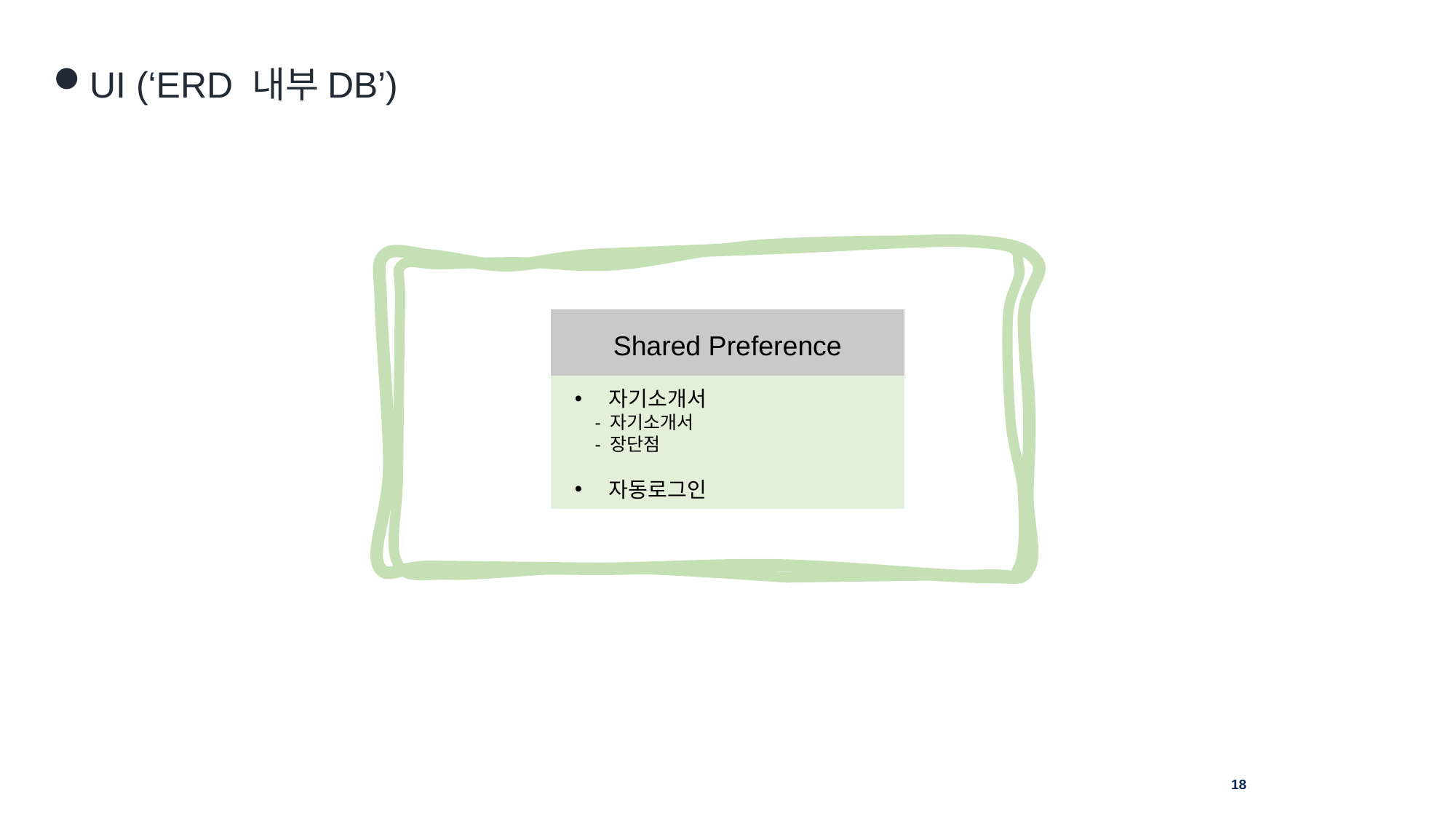

UI (‘ERD 내부DB’)

Shared Preference
자기소개서
    - 자기소개서
    - 장단점

자동로그인
18